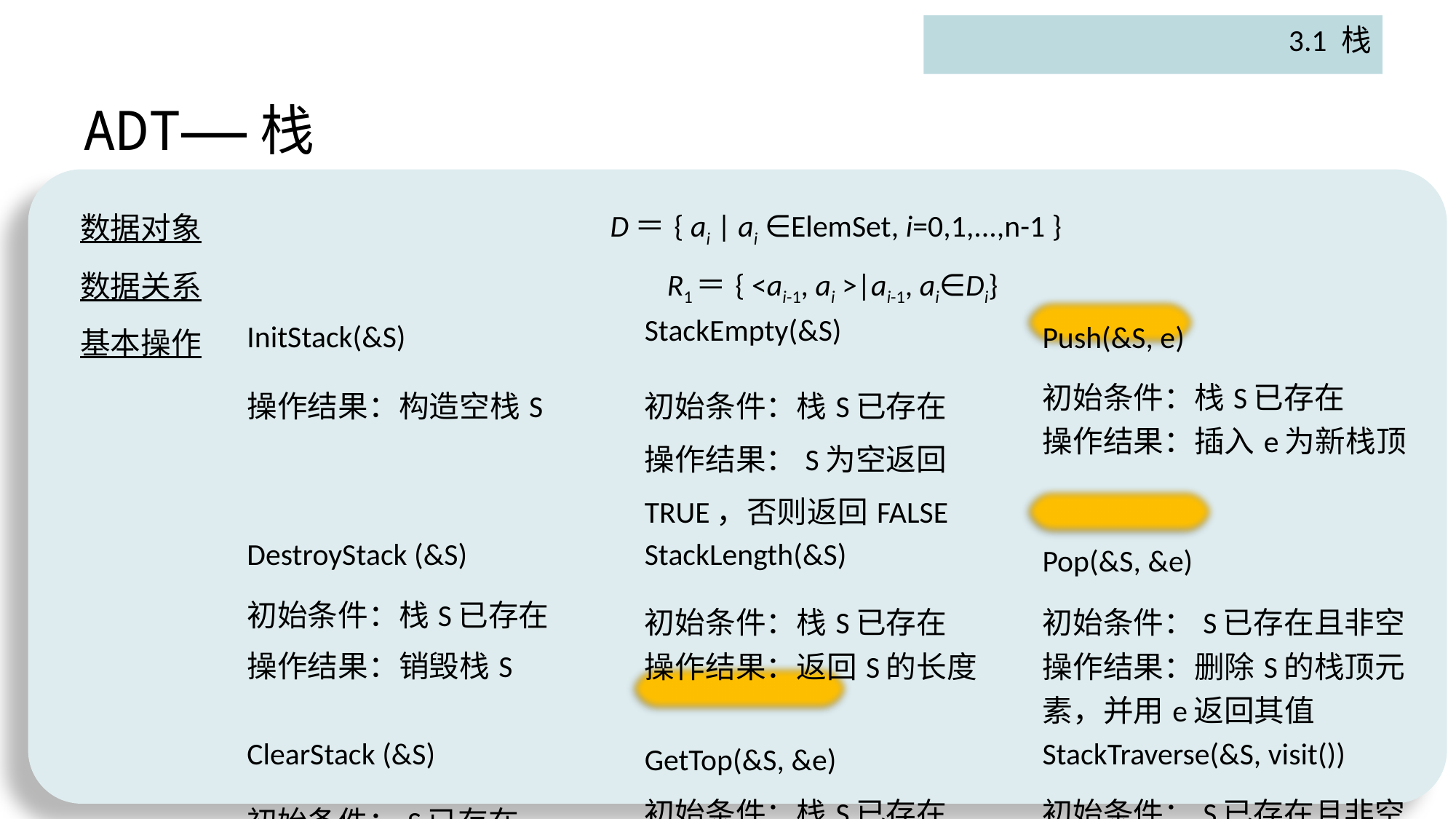

3.1 栈

# ADT——栈

| 数据对象 | D＝{ ai | ai ∈ElemSet, i=0,1,...,n-1 } |  |  |
| --- | --- | --- | --- |
| 数据关系 | R1＝{ <ai-1, ai >|ai-1, ai∈Di} |  |  |
| 基本操作 | InitStack(&S) | StackEmpty(&S) | Push(&S, e) |
|  | 操作结果：构造空栈S | 初始条件：栈S已存在 操作结果：S为空返回TRUE，否则返回FALSE | 初始条件：栈S已存在 操作结果：插入e为新栈顶 |
| 基本操作 | DestroyStack (&S) | StackLength(&S) | Pop(&S, &e) |
|  | 初始条件：栈S已存在 操作结果：销毁栈S | 初始条件：栈S已存在 操作结果：返回S的长度 | 初始条件：S已存在且非空 操作结果：删除S的栈顶元素，并用e返回其值 |
|  | ClearStack (&S) | GetTop(&S, &e) | StackTraverse(&S, visit()) |
|  | 初始条件：S已存在 操作结果：将栈置空 | 初始条件：栈S已存在 操作结果：e返回栈顶元素 | 初始条件：S已存在且非空 操作结果：遍历S |